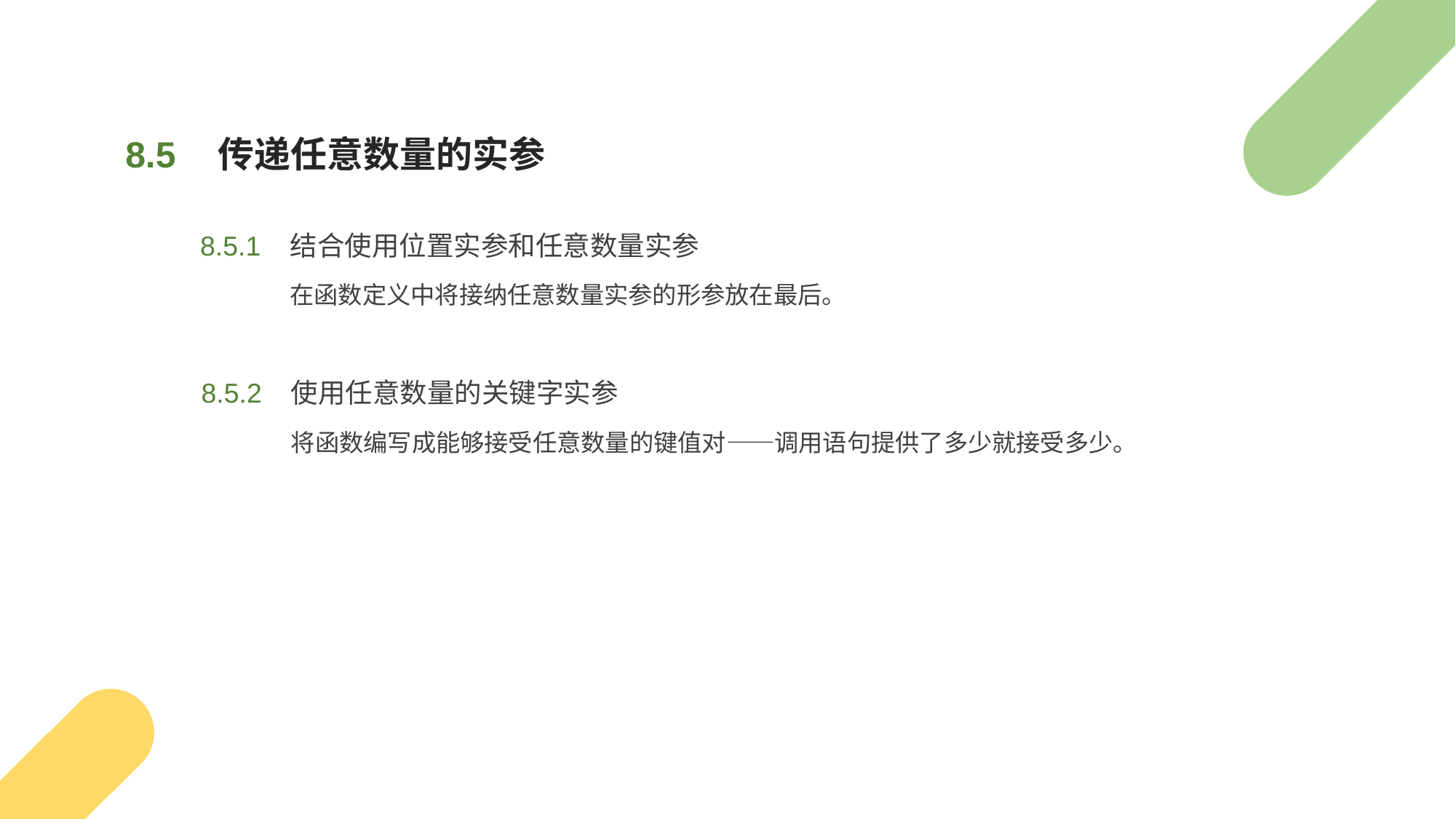

传递任意数量的实参
8.5
结合使用位置实参和任意数量实参
8.5.1
在函数定义中将接纳任意数量实参的形参放在最后。
使用任意数量的关键字实参
8.5.2
将函数编写成能够接受任意数量的键值对——调用语句提供了多少就接受多少。